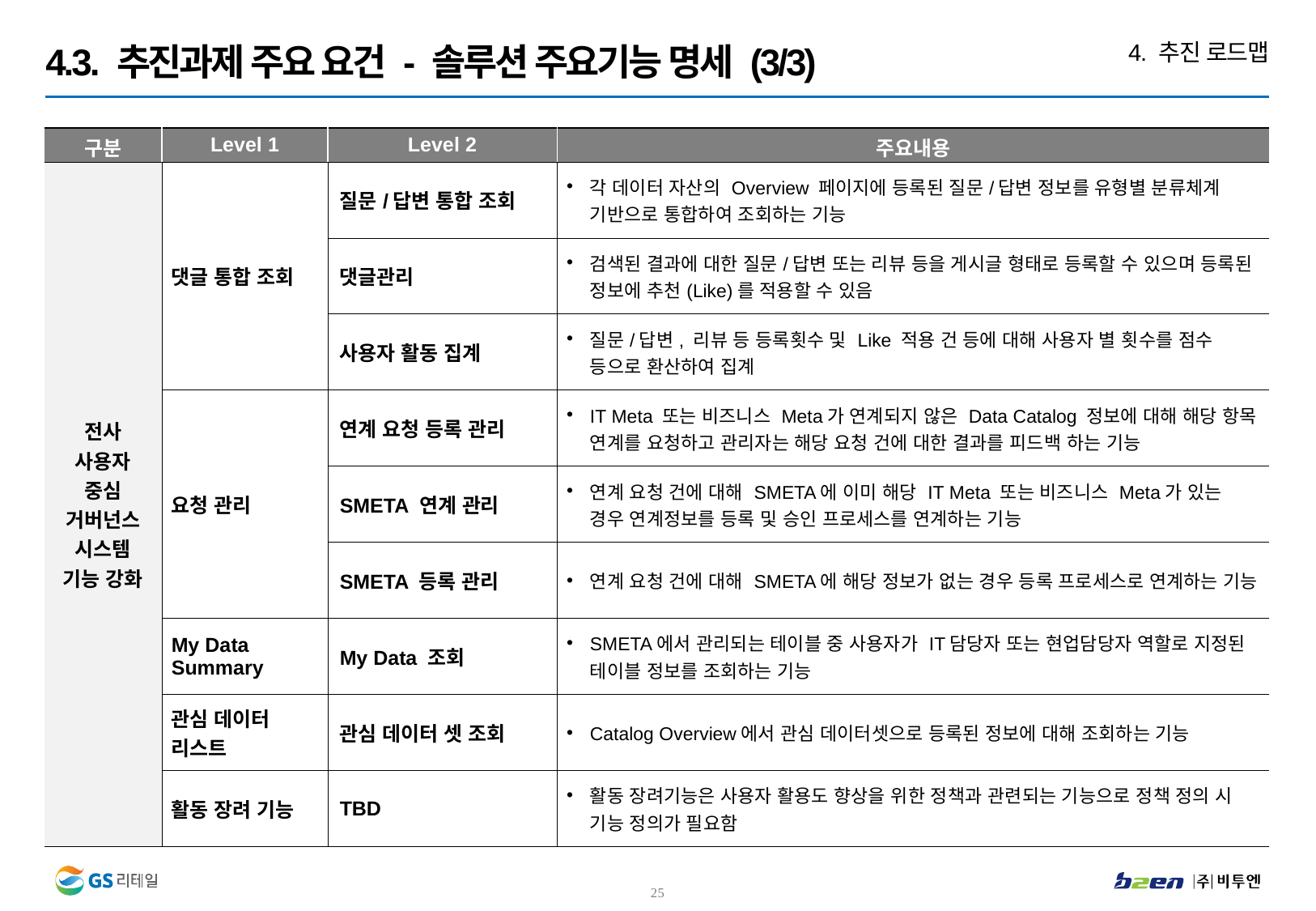

4. 추진 로드맵
4.3. 추진과제 주요 요건 - 솔루션 주요기능 명세 (3/3)
| 구분 | Level 1 | Level 2 | 주요내용 |
| --- | --- | --- | --- |
| 전사 사용자 중심 거버넌스 시스템 기능 강화 | 댓글 통합 조회 | 질문/답변 통합 조회 | 각 데이터 자산의 Overview 페이지에 등록된 질문/답변 정보를 유형별 분류체계 기반으로 통합하여 조회하는 기능 |
|  |  | 댓글관리 | 검색된 결과에 대한 질문/답변 또는 리뷰 등을 게시글 형태로 등록할 수 있으며 등록된 정보에 추천(Like)를 적용할 수 있음 |
|  |  | 사용자 활동 집계 | 질문/답변, 리뷰 등 등록횟수 및 Like 적용 건 등에 대해 사용자 별 횟수를 점수 등으로 환산하여 집계 |
|  | 요청 관리 | 연계 요청 등록 관리 | IT Meta 또는 비즈니스 Meta가 연계되지 않은 Data Catalog 정보에 대해 해당 항목 연계를 요청하고 관리자는 해당 요청 건에 대한 결과를 피드백 하는 기능 |
|  |  | SMETA 연계 관리 | 연계 요청 건에 대해 SMETA에 이미 해당 IT Meta 또는 비즈니스 Meta가 있는 경우 연계정보를 등록 및 승인 프로세스를 연계하는 기능 |
|  |  | SMETA 등록 관리 | 연계 요청 건에 대해 SMETA에 해당 정보가 없는 경우 등록 프로세스로 연계하는 기능 |
|  | My Data Summary | My Data 조회 | SMETA에서 관리되는 테이블 중 사용자가 IT담당자 또는 현업담당자 역할로 지정된 테이블 정보를 조회하는 기능 |
|  | 관심 데이터 리스트 | 관심 데이터 셋 조회 | Catalog Overview에서 관심 데이터셋으로 등록된 정보에 대해 조회하는 기능 |
|  | 활동 장려 기능 | TBD | 활동 장려기능은 사용자 활용도 향상을 위한 정책과 관련되는 기능으로 정책 정의 시 기능 정의가 필요함 |
25